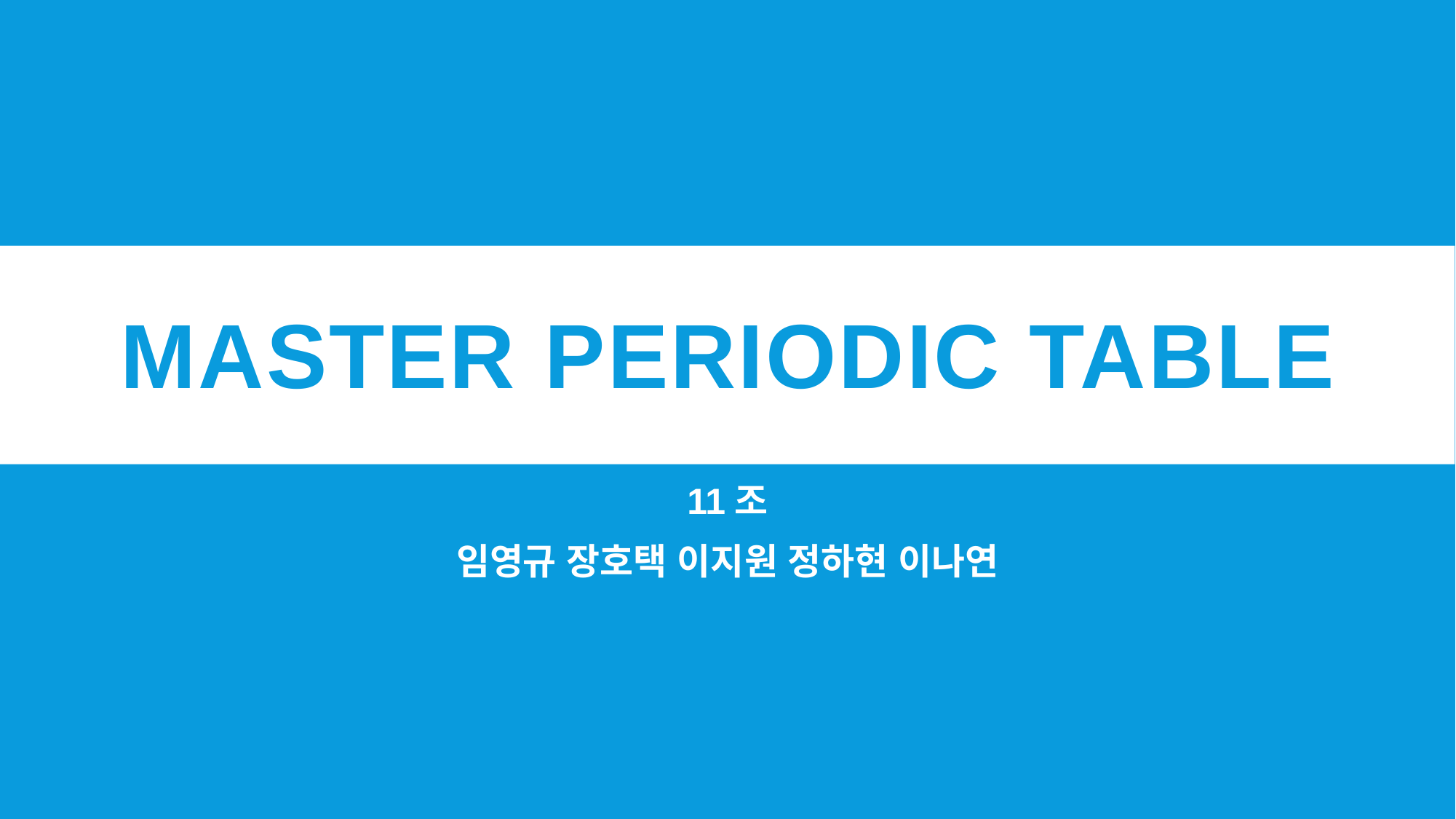

# Master periodic table
11조
임영규 장호택 이지원 정하현 이나연